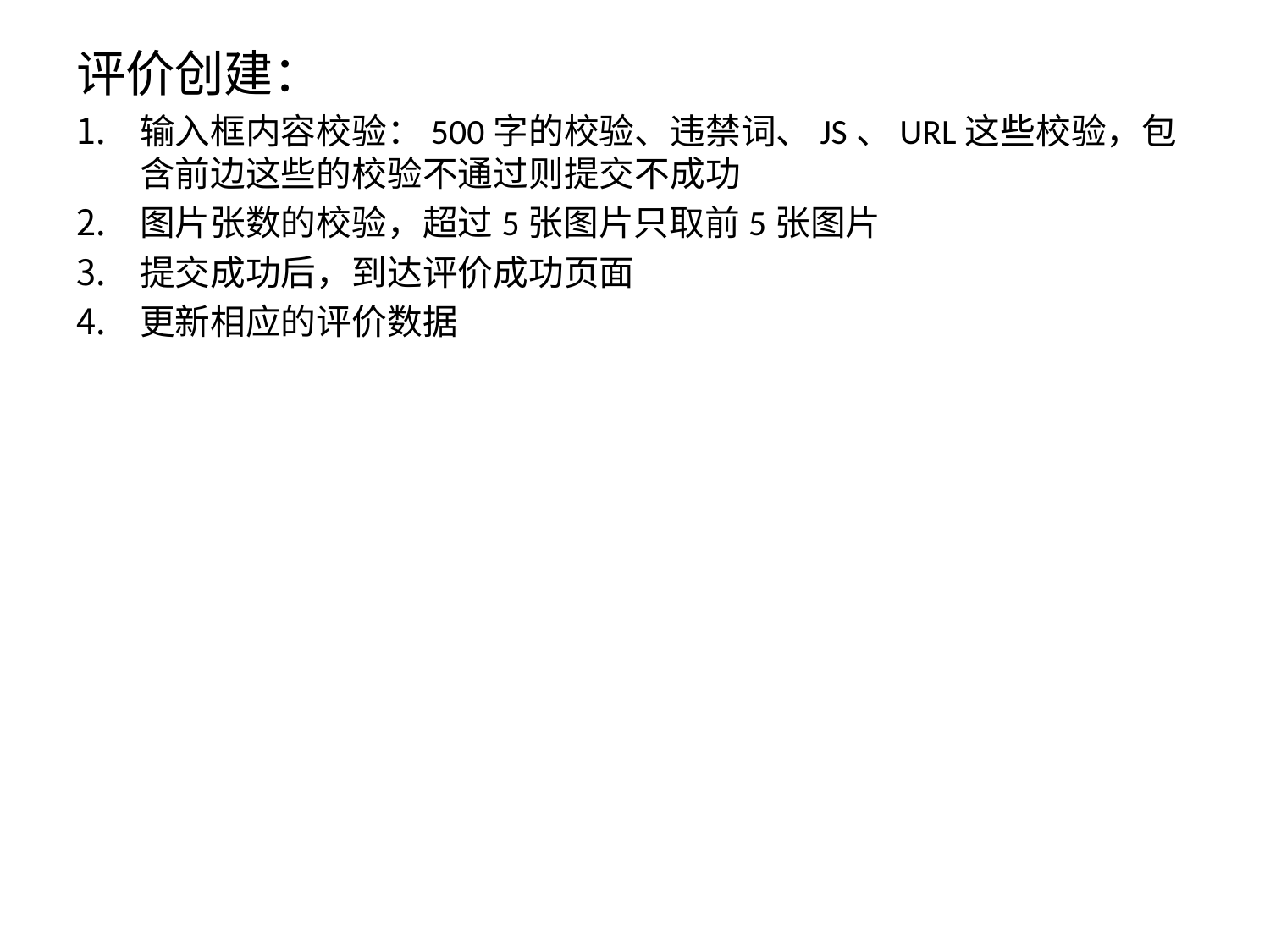

评价创建：
输入框内容校验：500字的校验、违禁词、JS、URL这些校验，包含前边这些的校验不通过则提交不成功
图片张数的校验，超过5张图片只取前5张图片
提交成功后，到达评价成功页面
更新相应的评价数据